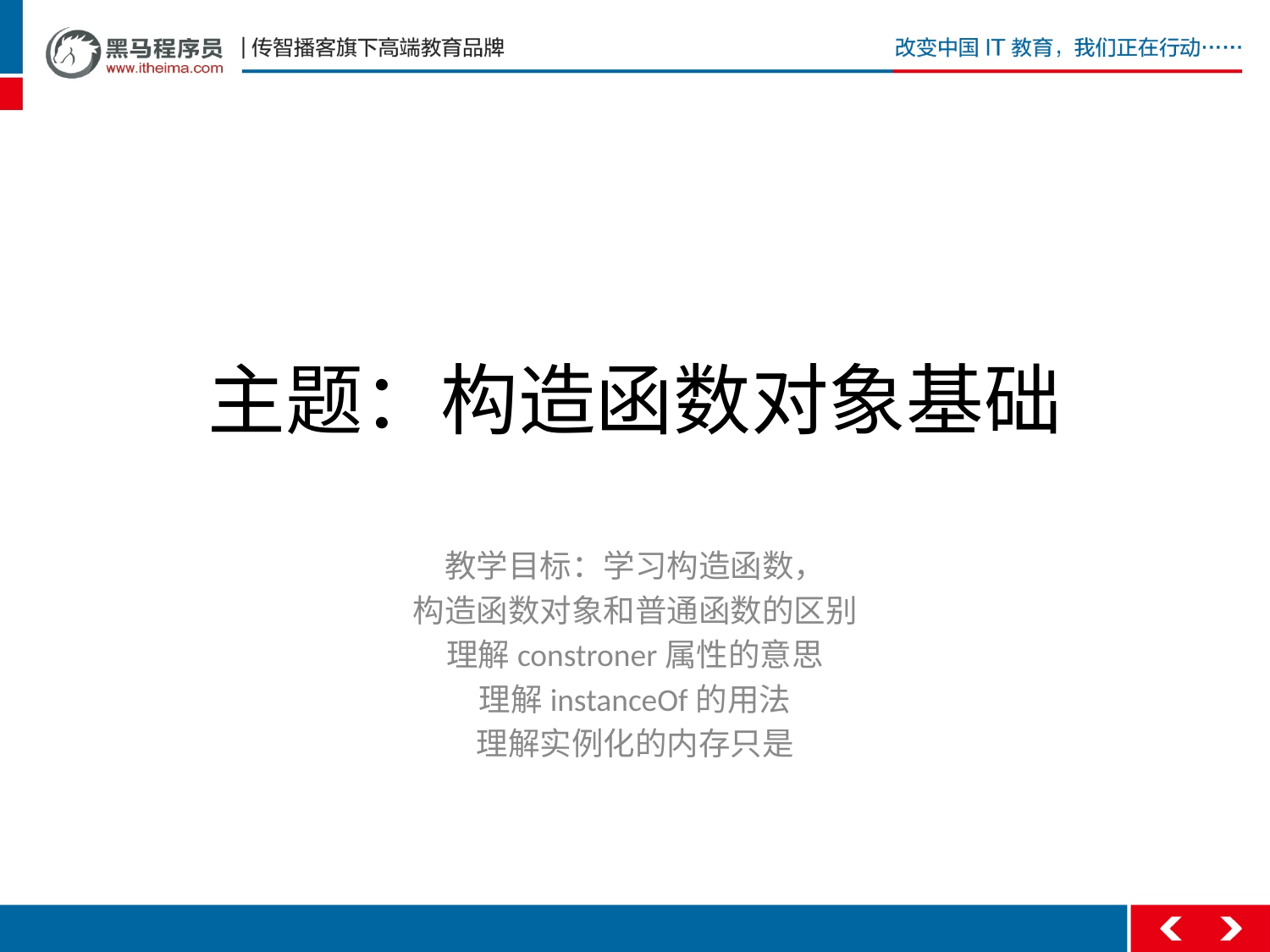

# 主题：构造函数对象基础
教学目标：学习构造函数，
构造函数对象和普通函数的区别
理解constroner属性的意思
理解instanceOf的用法
理解实例化的内存只是